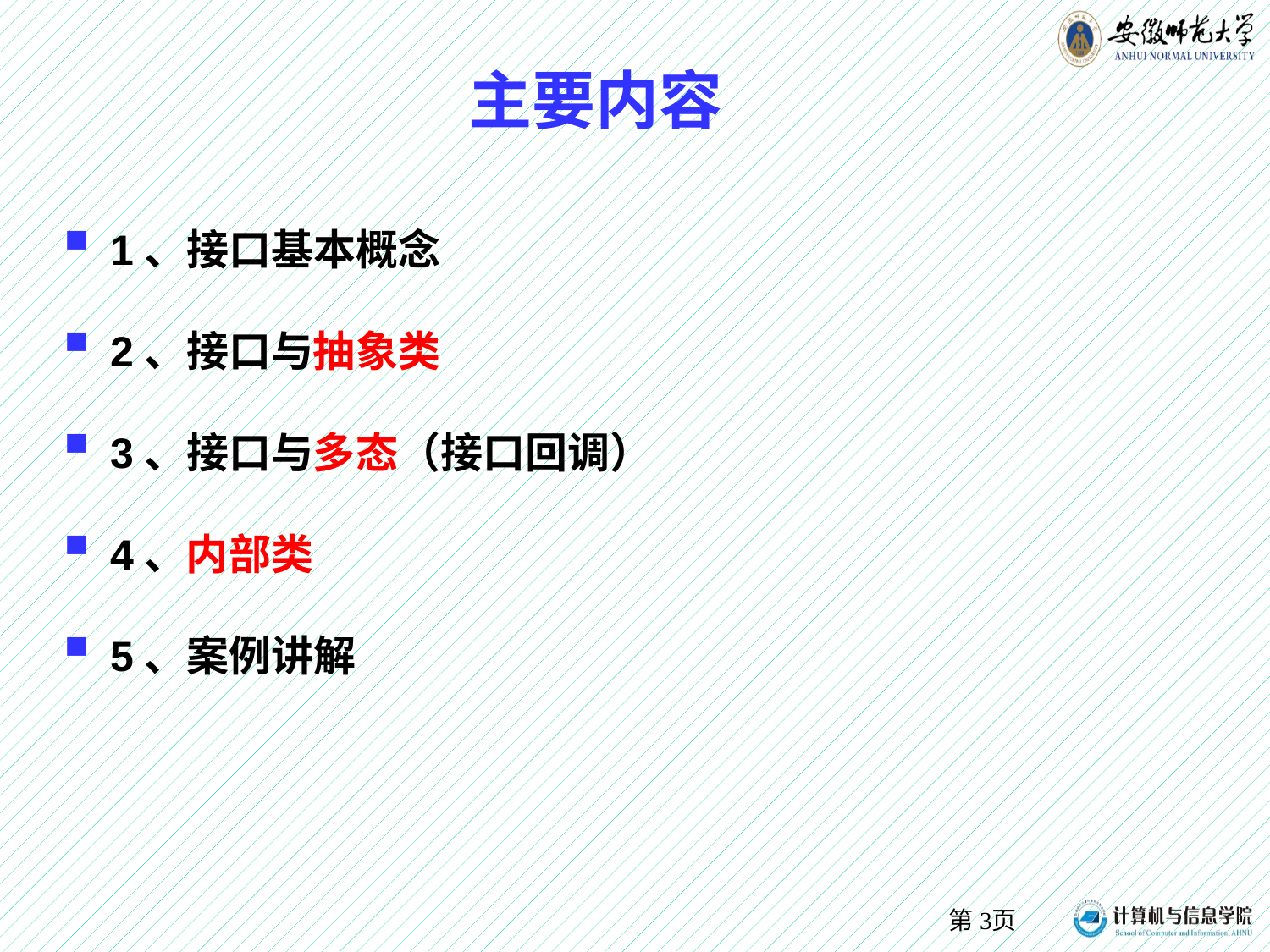

# 主要内容
1、接口基本概念
2、接口与抽象类
3、接口与多态（接口回调）
4、内部类
5、案例讲解
第3页